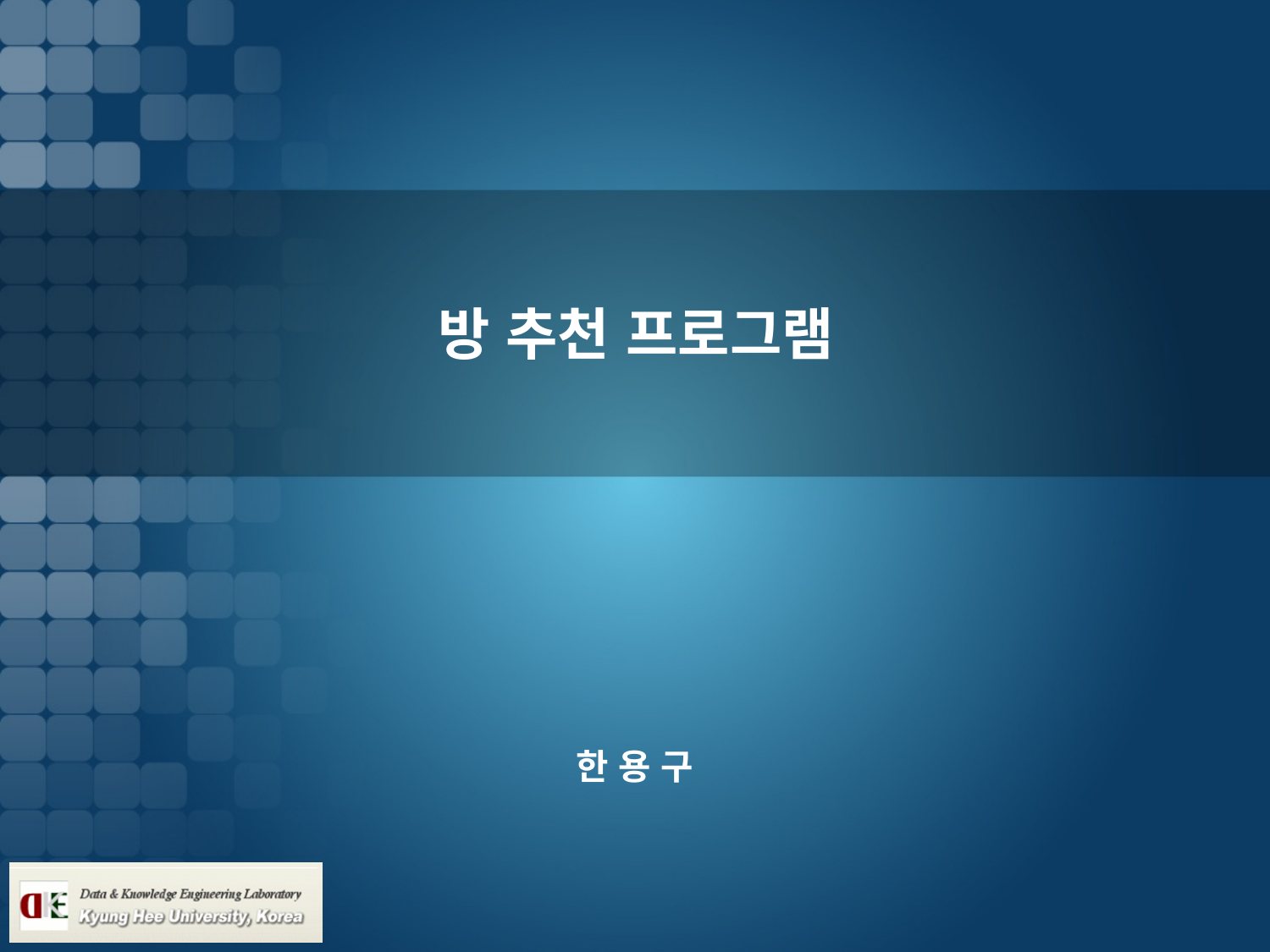

# 방 추천 프로그램
한 용 구